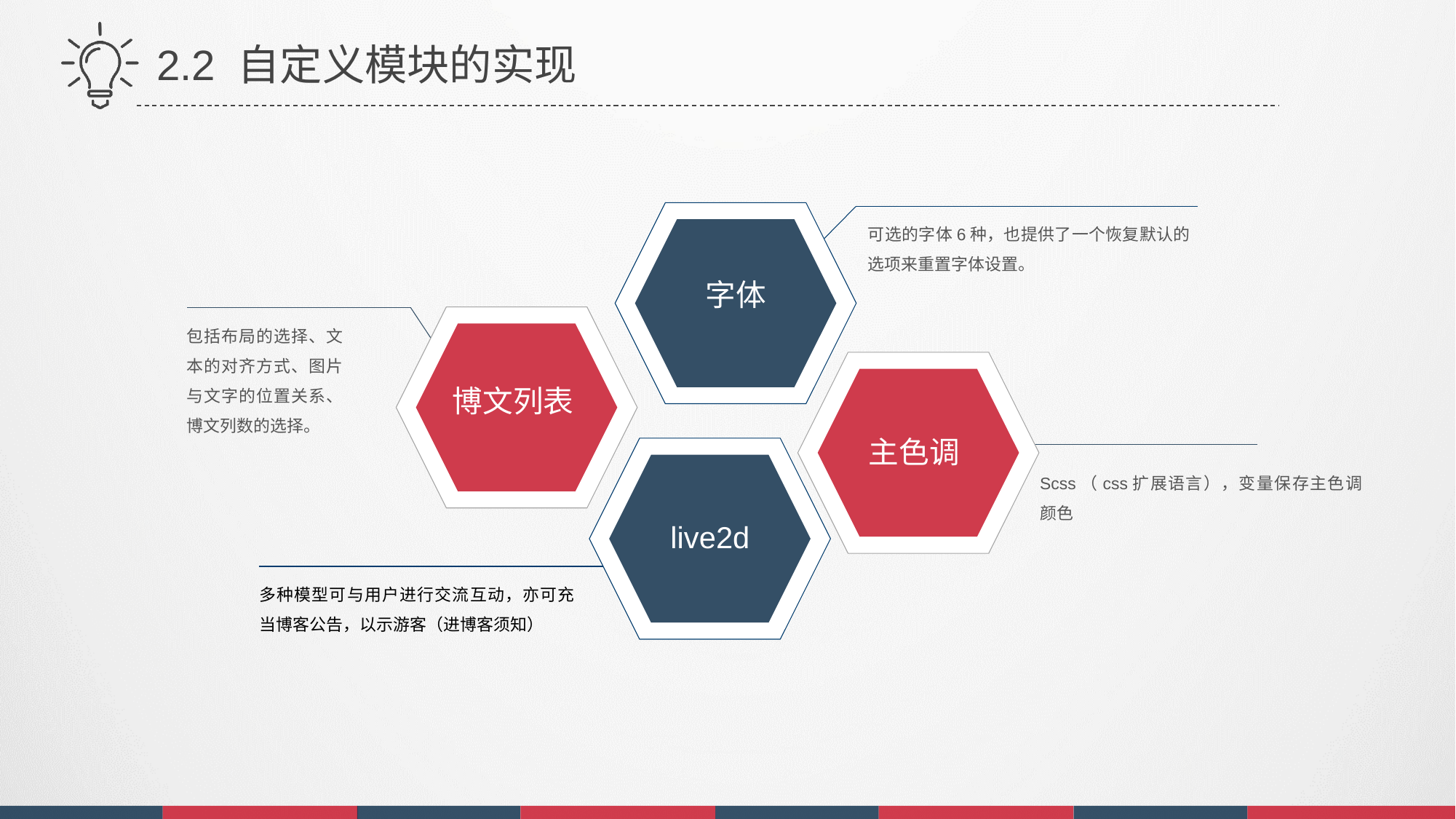

2.2 自定义模块的实现

字体
可选的字体6种，也提供了一个恢复默认的选项来重置字体设置。

博文列表
包括布局的选择、文本的对齐方式、图片与文字的位置关系、博文列数的选择。

主色调

live2d
Scss（css扩展语言），变量保存主色调颜色
多种模型可与用户进行交流互动，亦可充当博客公告，以示游客（进博客须知）